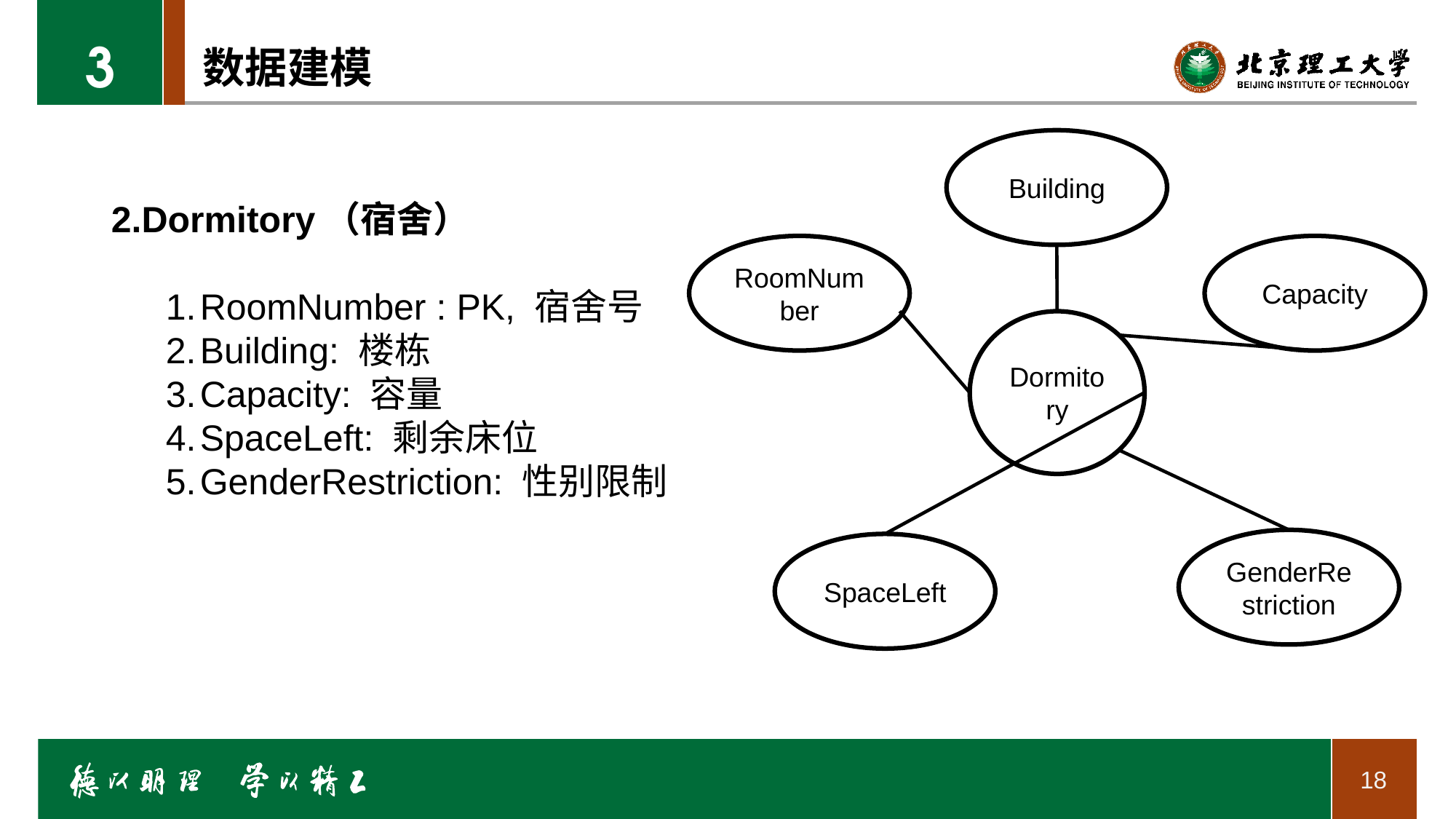

3
# 数据建模
Building
2.Dormitory（宿舍）

RoomNumber : PK, 宿舍号
Building: 楼栋
Capacity: 容量
SpaceLeft: 剩余床位
GenderRestriction: 性别限制
Capacity
RoomNumber
Dormitory
GenderRestriction
SpaceLeft